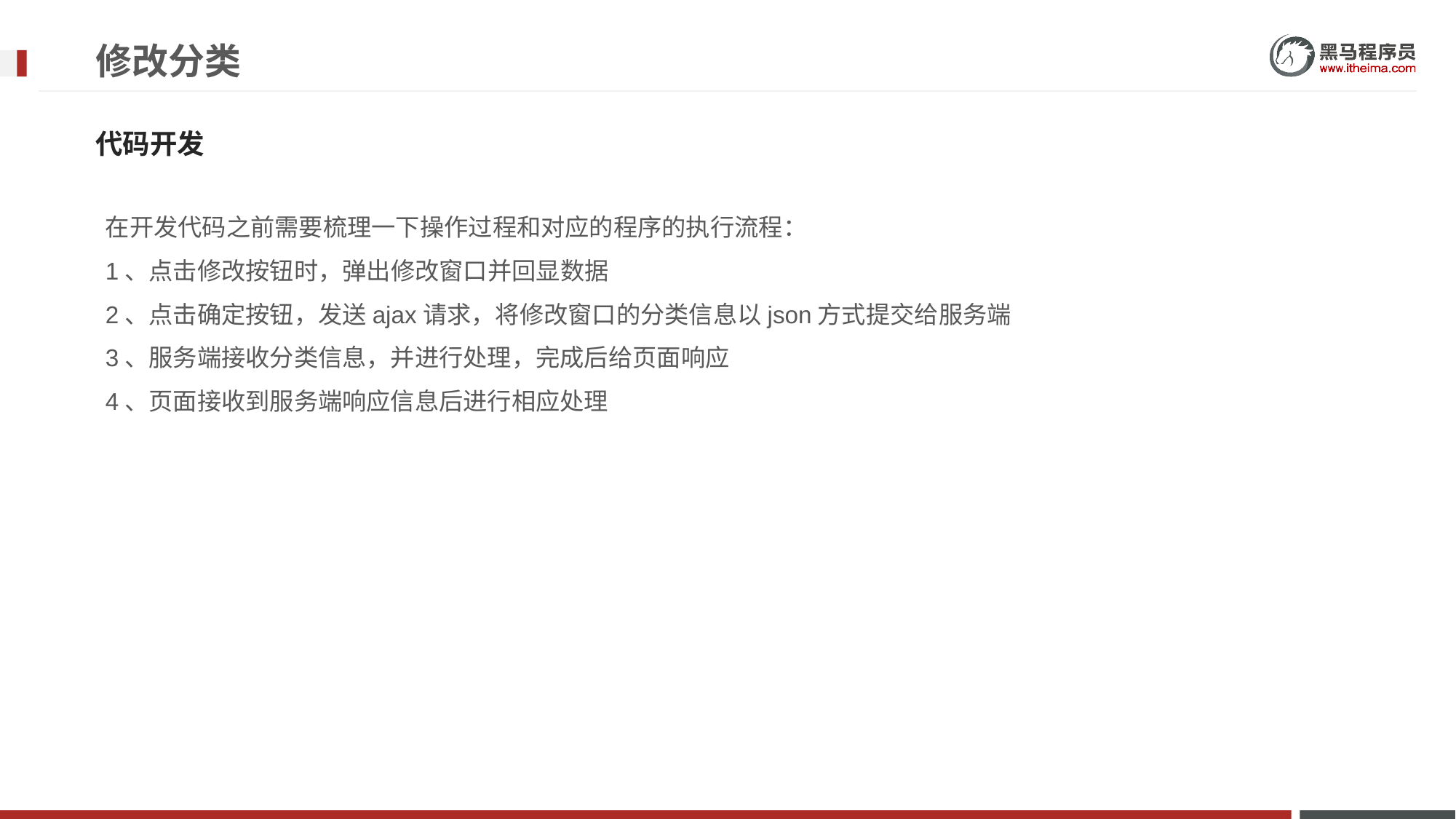

# 修改分类
代码开发
在开发代码之前需要梳理一下操作过程和对应的程序的执行流程：
1、点击修改按钮时，弹出修改窗口并回显数据
2、点击确定按钮，发送ajax请求，将修改窗口的分类信息以json方式提交给服务端
3、服务端接收分类信息，并进行处理，完成后给页面响应
4、页面接收到服务端响应信息后进行相应处理